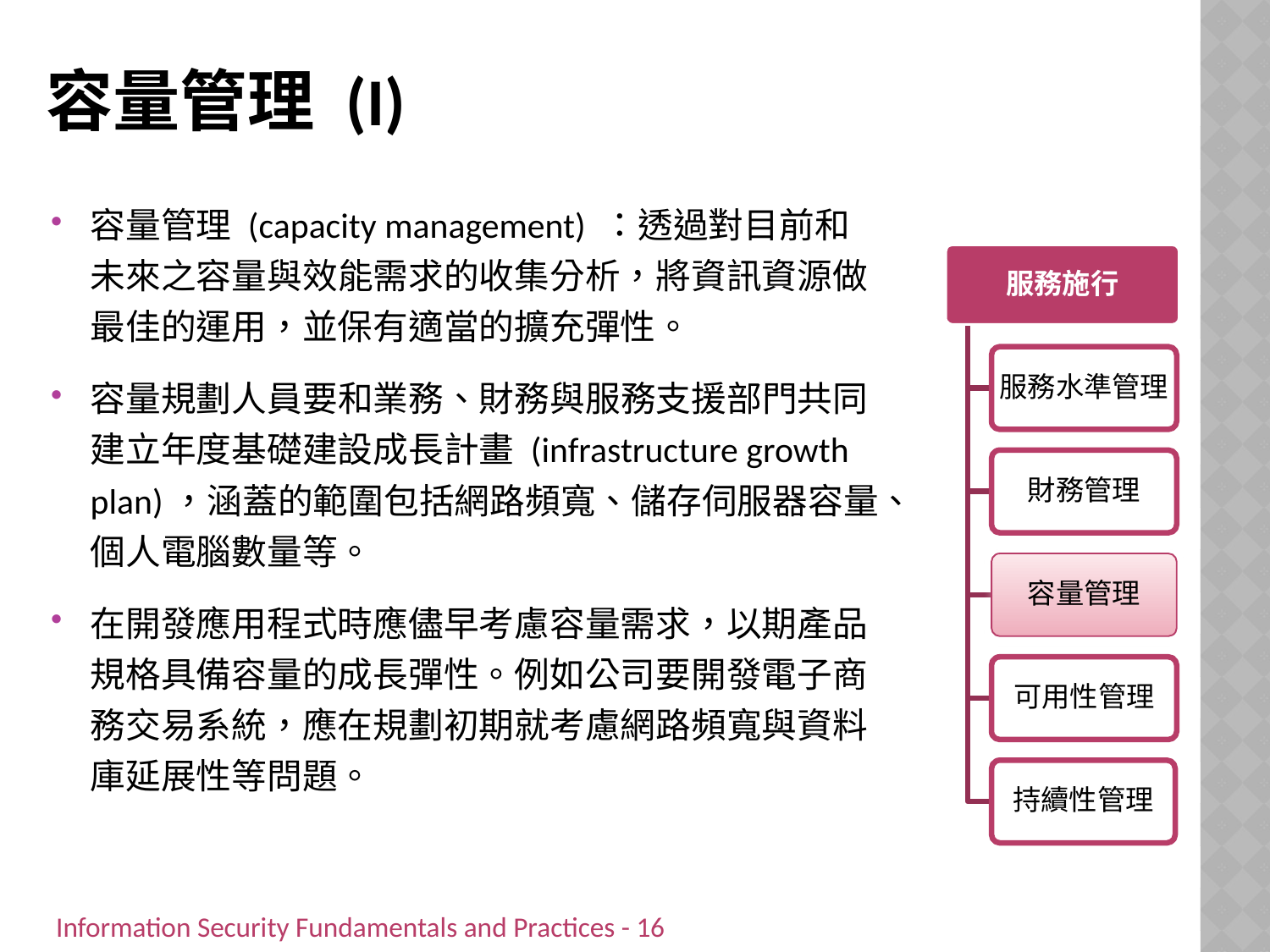

# 容量管理 (I)
容量管理 (capacity management) ：透過對目前和未來之容量與效能需求的收集分析，將資訊資源做最佳的運用，並保有適當的擴充彈性。
容量規劃人員要和業務、財務與服務支援部門共同建立年度基礎建設成長計畫 (infrastructure growth plan)，涵蓋的範圍包括網路頻寬、儲存伺服器容量、個人電腦數量等。
在開發應用程式時應儘早考慮容量需求，以期產品規格具備容量的成長彈性。例如公司要開發電子商務交易系統，應在規劃初期就考慮網路頻寬與資料庫延展性等問題。

服務施行

服務水準管理

財務管理

容量管理

可用性管理

持續性管理